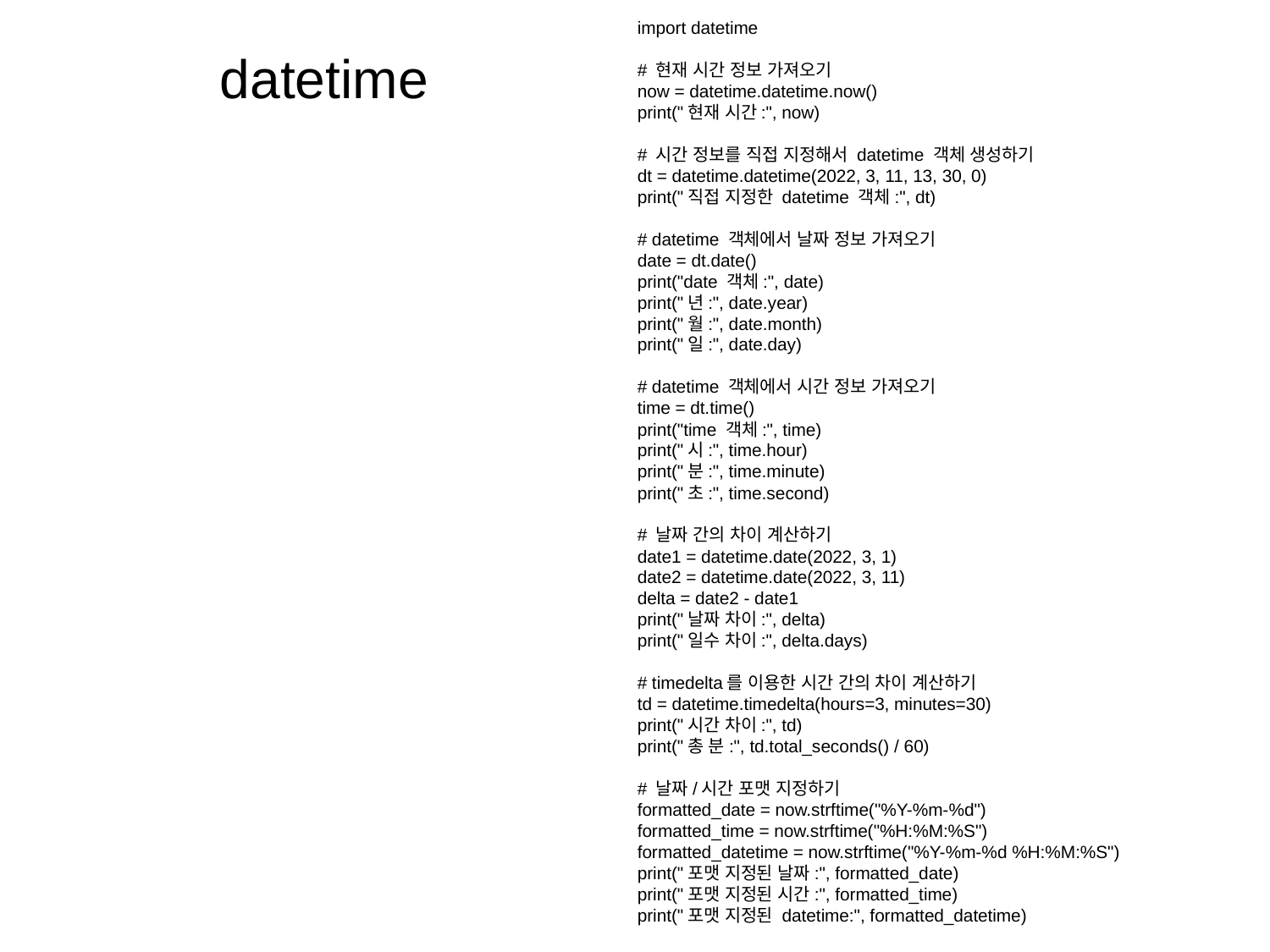

import datetime

# 현재 시간 정보 가져오기
now = datetime.datetime.now()
print("현재 시간:", now)

# 시간 정보를 직접 지정해서 datetime 객체 생성하기
dt = datetime.datetime(2022, 3, 11, 13, 30, 0)
print("직접 지정한 datetime 객체:", dt)

# datetime 객체에서 날짜 정보 가져오기
date = dt.date()
print("date 객체:", date)
print("년:", date.year)
print("월:", date.month)
print("일:", date.day)

# datetime 객체에서 시간 정보 가져오기
time = dt.time()
print("time 객체:", time)
print("시:", time.hour)
print("분:", time.minute)
print("초:", time.second)

# 날짜 간의 차이 계산하기
date1 = datetime.date(2022, 3, 1)
date2 = datetime.date(2022, 3, 11)
delta = date2 - date1
print("날짜 차이:", delta)
print("일수 차이:", delta.days)

# timedelta를 이용한 시간 간의 차이 계산하기
td = datetime.timedelta(hours=3, minutes=30)
print("시간 차이:", td)
print("총 분:", td.total_seconds() / 60)

# 날짜/시간 포맷 지정하기
formatted_date = now.strftime("%Y-%m-%d")
formatted_time = now.strftime("%H:%M:%S")
formatted_datetime = now.strftime("%Y-%m-%d %H:%M:%S")
print("포맷 지정된 날짜:", formatted_date)
print("포맷 지정된 시간:", formatted_time)
print("포맷 지정된 datetime:", formatted_datetime)
# datetime